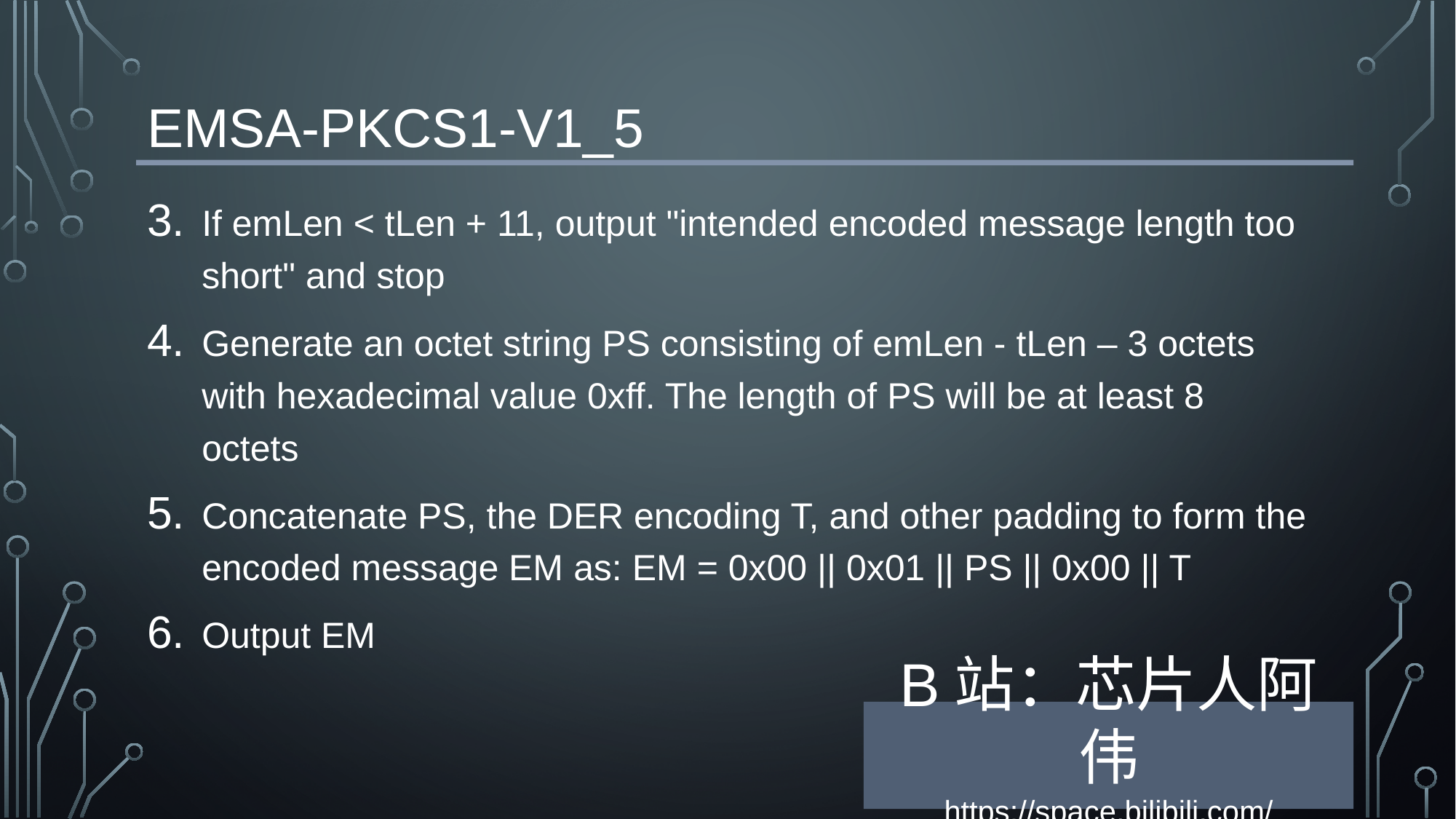

# EMSA-PKCS1-v1_5

If emLen < tLen + 11, output "intended encoded message length too short" and stop
Generate an octet string PS consisting of emLen - tLen – 3 octets with hexadecimal value 0xff. The length of PS will be at least 8 octets
Concatenate PS, the DER encoding T, and other padding to form the encoded message EM as: EM = 0x00 || 0x01 || PS || 0x00 || T
Output EM
B站：芯片人阿伟
https://space.bilibili.com/243180540